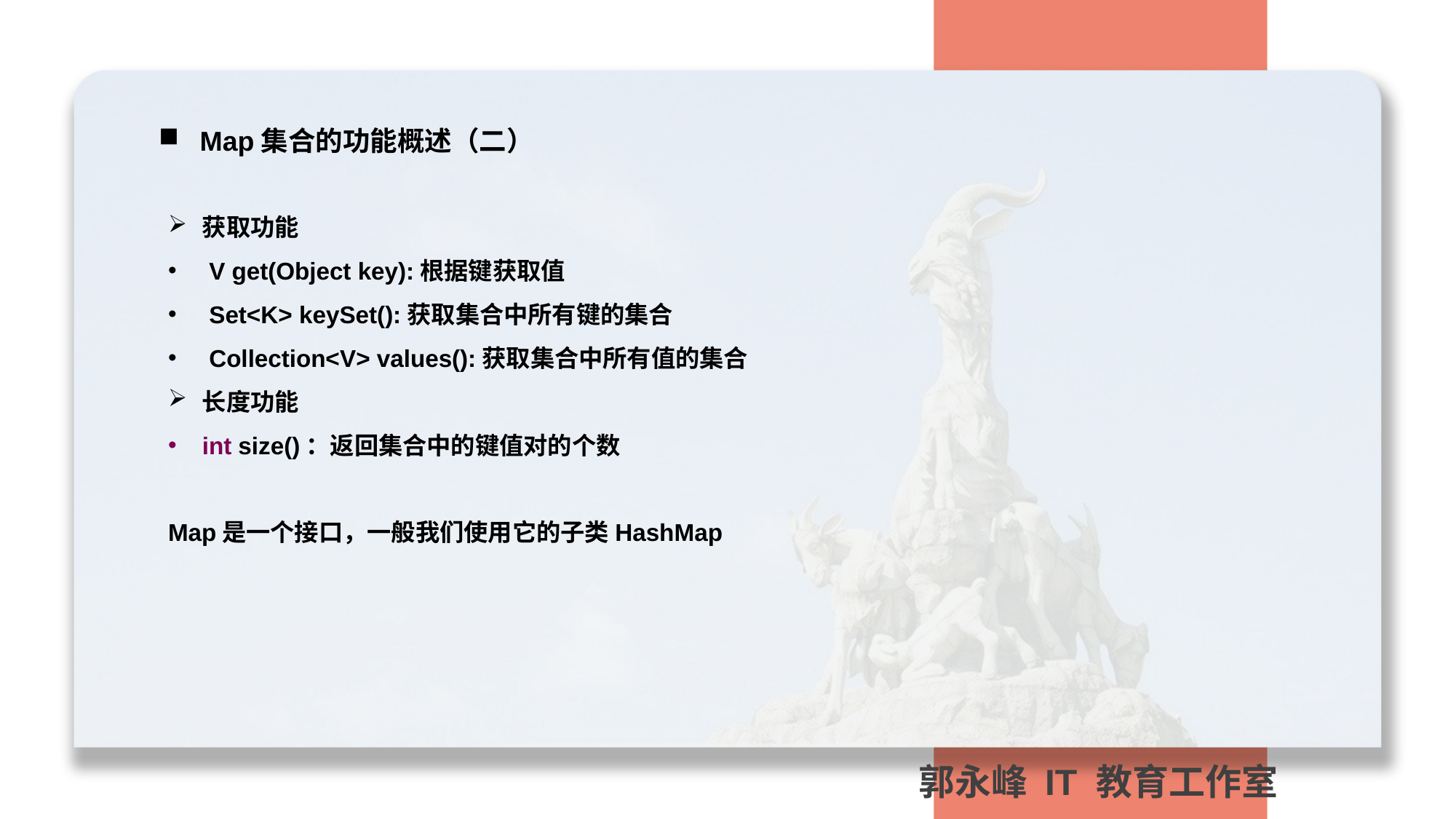

Map集合的功能概述（二）
获取功能
V get(Object key):根据键获取值
Set<K> keySet():获取集合中所有键的集合
Collection<V> values():获取集合中所有值的集合
长度功能
int size()：返回集合中的键值对的个数

Map是一个接口，一般我们使用它的子类HashMap